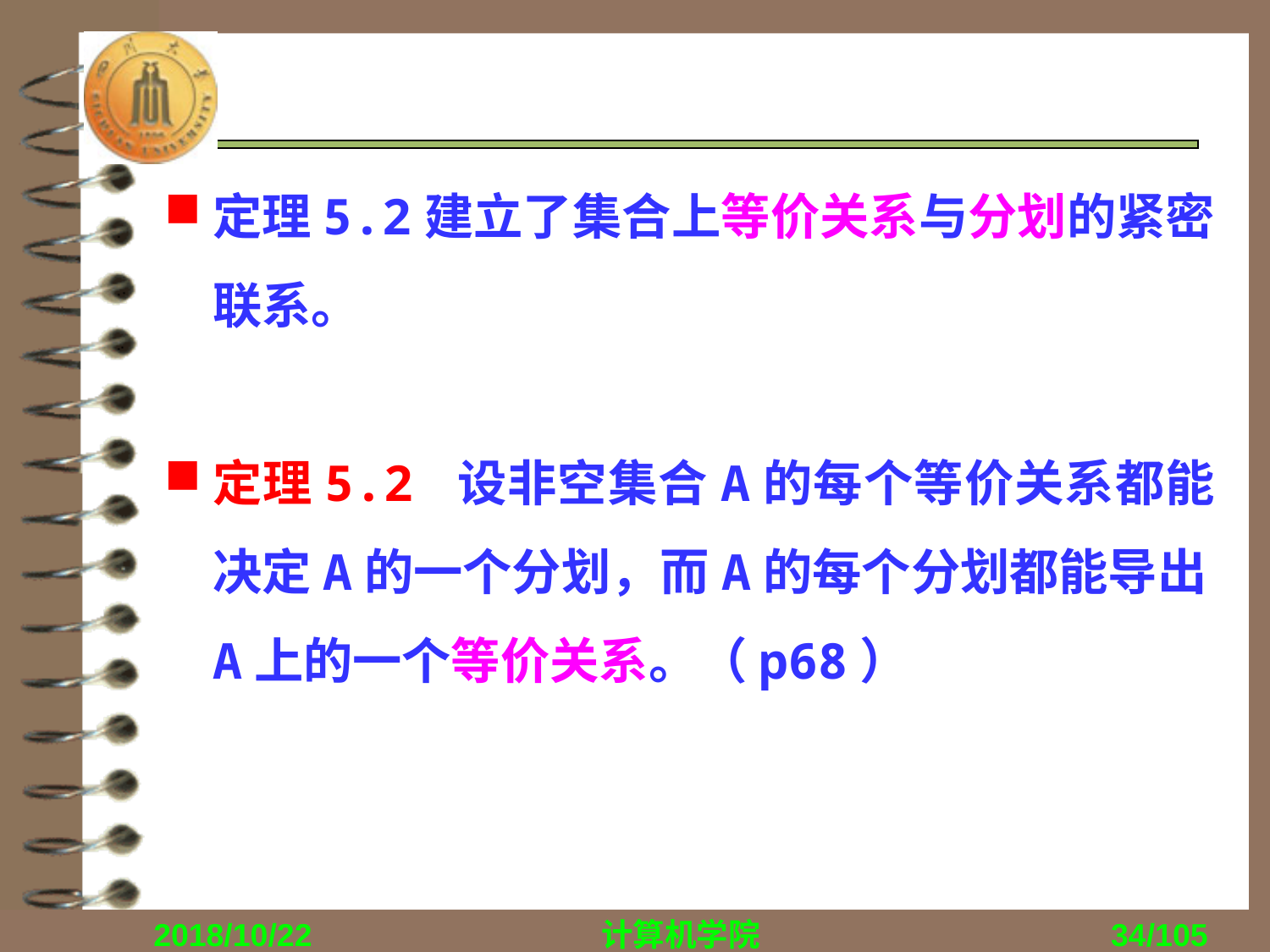

#
定理5.2建立了集合上等价关系与分划的紧密联系。

定理5.2 设非空集合A的每个等价关系都能决定A的一个分划，而A的每个分划都能导出A上的一个等价关系。（p68）
2018/10/22
计算机学院
34/105